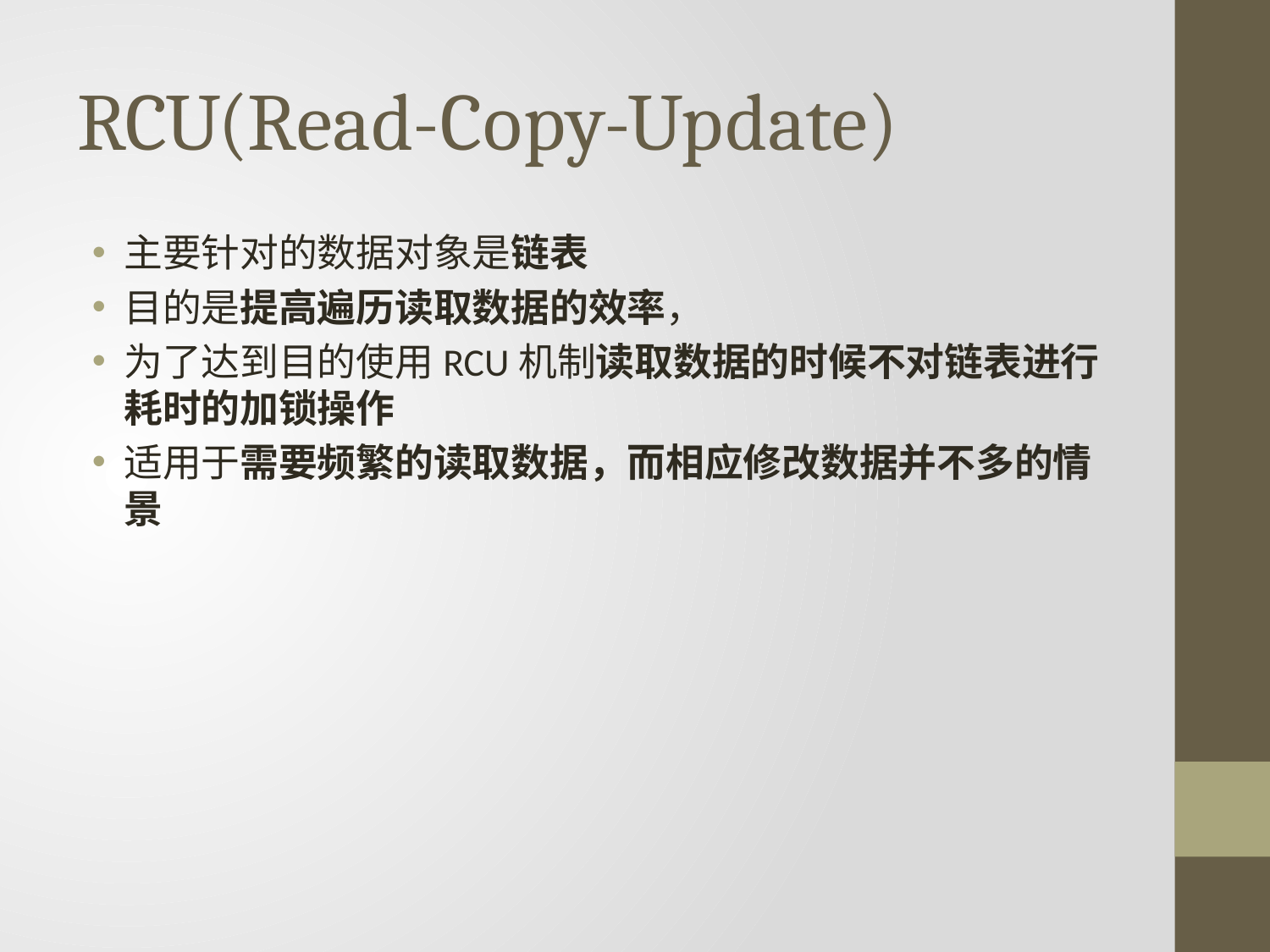

# RCU(Read-Copy-Update)
主要针对的数据对象是链表
目的是提高遍历读取数据的效率，
为了达到目的使用RCU机制读取数据的时候不对链表进行耗时的加锁操作
适用于需要频繁的读取数据，而相应修改数据并不多的情景